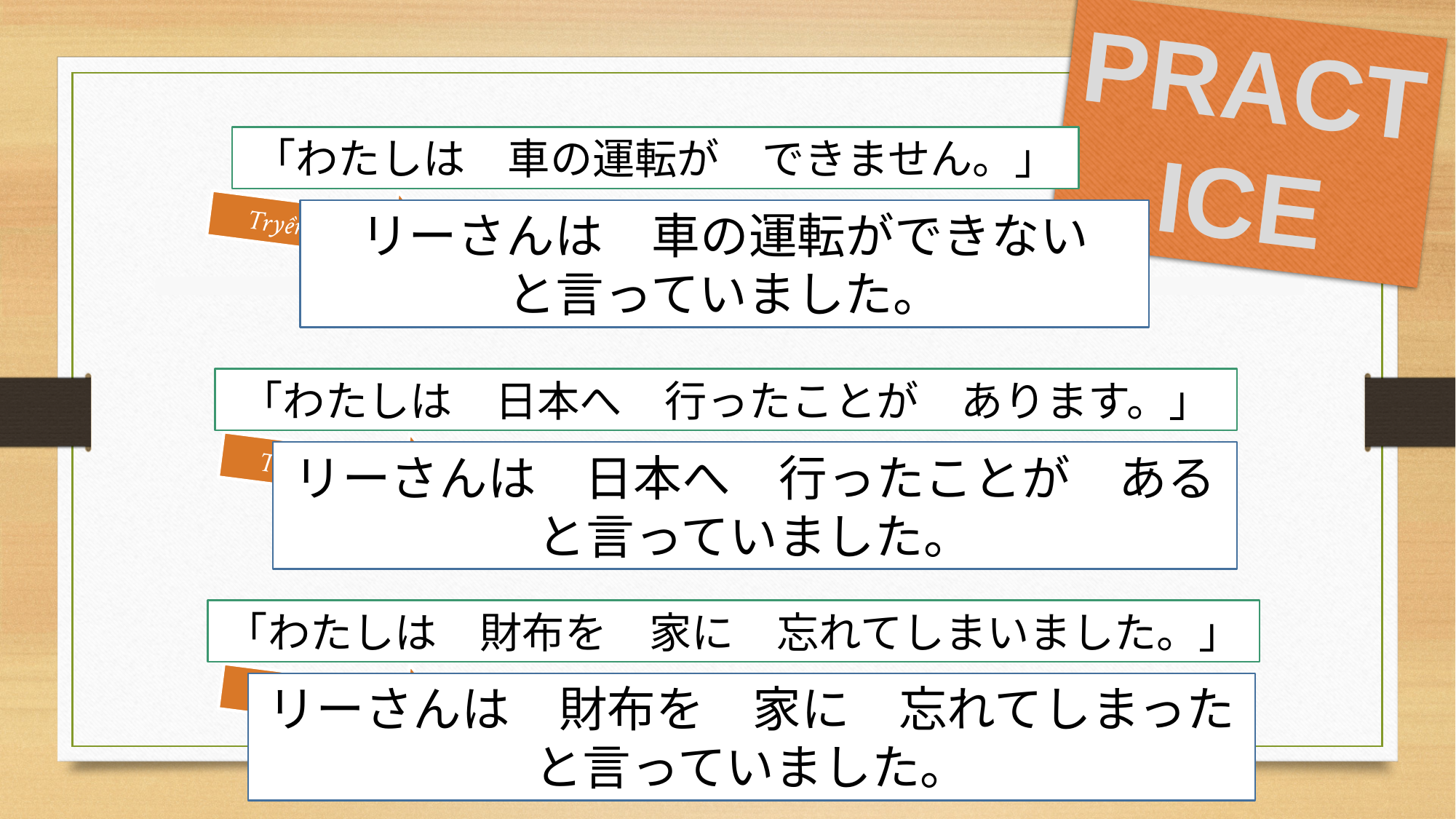

PRACTICE
「わたしは　車の運転が　できません。」
Ly: “Tôi không biết lái xe.”
Tryền đạt lại
リーさんは　車の運転ができない
と言っていました。

「わたしは　日本へ　行ったことが　あります。」
Ly: “Tôi đã từng đi Nhật Bản.”
Tryền đạt lại
リーさんは　日本へ　行ったことが　ある
と言っていました。
「わたしは　財布を　家に　忘れてしまいました。」
Ly: “Tôi quên ví ở nhà mất rồi.”
Tryền đạt lại
リーさんは　財布を　家に　忘れてしまった
と言っていました。